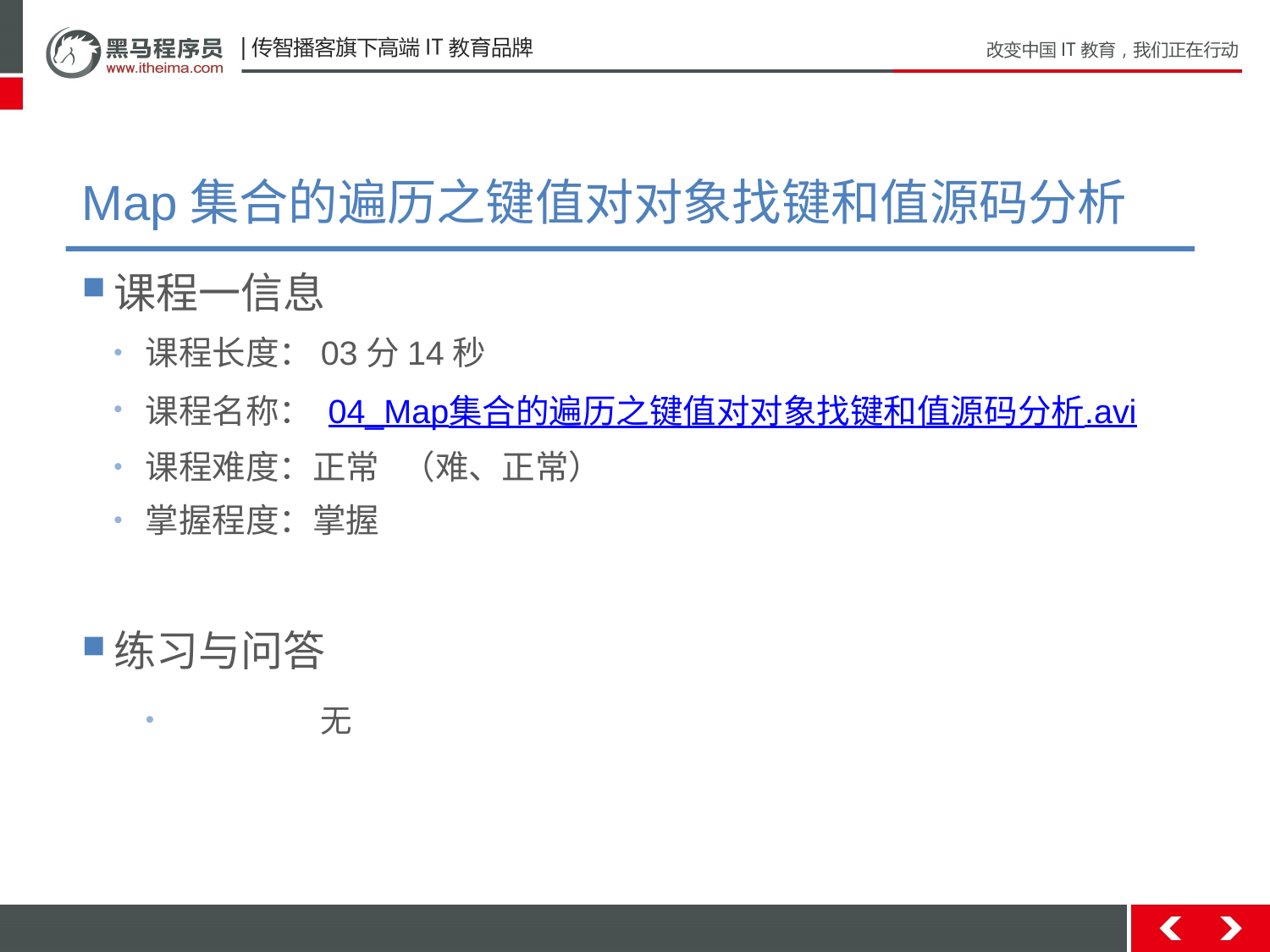

# Map集合的遍历之键值对对象找键和值源码分析
课程一信息
课程长度：03分14秒
课程名称： 04_Map集合的遍历之键值对对象找键和值源码分析.avi
课程难度：正常   （难、正常）
掌握程度：掌握

练习与问答
	无